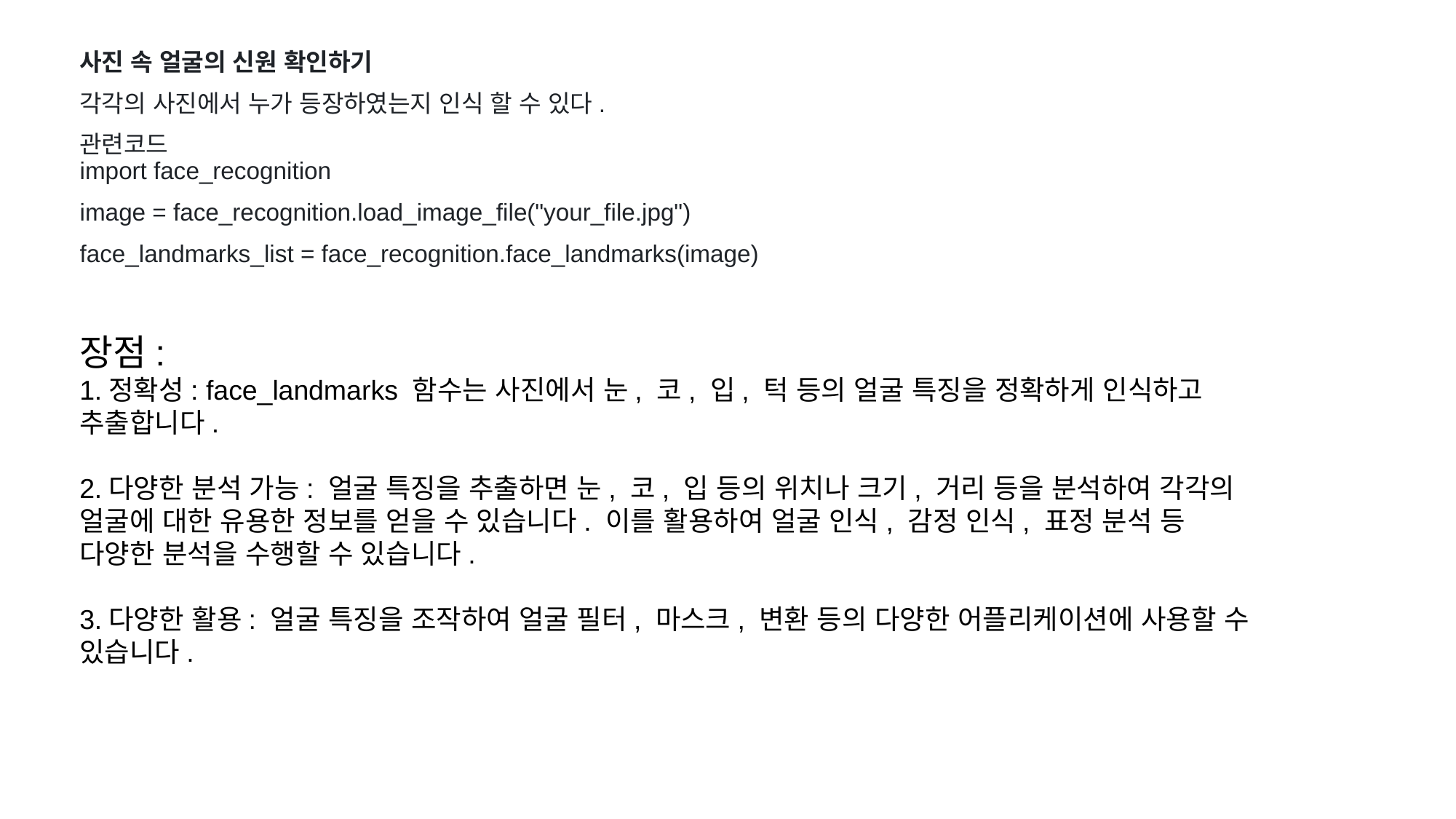

사진 속 얼굴의 신원 확인하기
각각의 사진에서 누가 등장하였는지 인식 할 수 있다.
관련코드
import face_recognition
image = face_recognition.load_image_file("your_file.jpg")
face_landmarks_list = face_recognition.face_landmarks(image)
장점:
1.정확성: face_landmarks 함수는 사진에서 눈, 코, 입, 턱 등의 얼굴 특징을 정확하게 인식하고 추출합니다.

2.다양한 분석 가능: 얼굴 특징을 추출하면 눈, 코, 입 등의 위치나 크기, 거리 등을 분석하여 각각의 얼굴에 대한 유용한 정보를 얻을 수 있습니다. 이를 활용하여 얼굴 인식, 감정 인식, 표정 분석 등 다양한 분석을 수행할 수 있습니다.

3.다양한 활용: 얼굴 특징을 조작하여 얼굴 필터, 마스크, 변환 등의 다양한 어플리케이션에 사용할 수 있습니다.